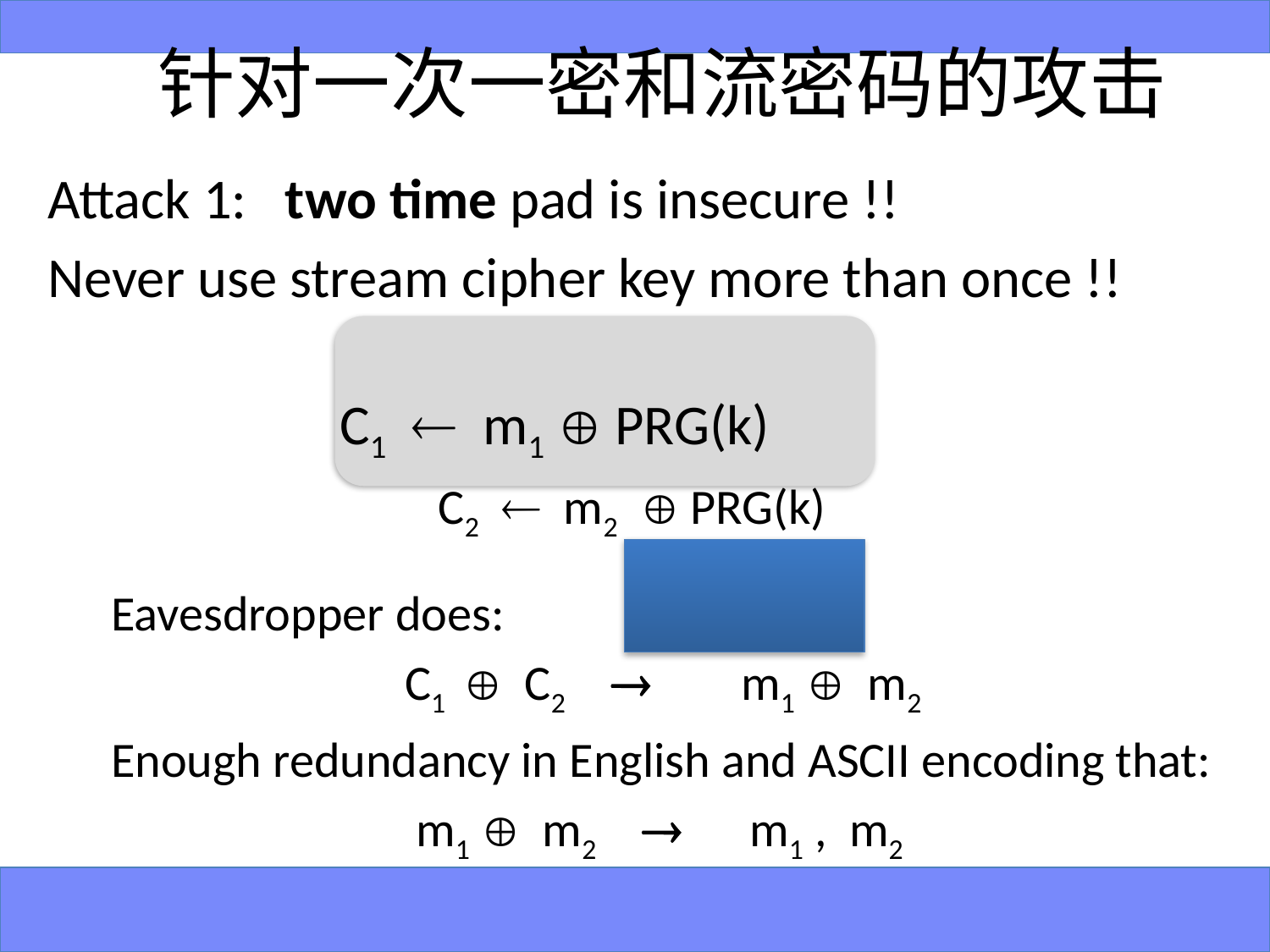

# 针对一次一密和流密码的攻击
Attack 1:   two time pad is insecure !!
Never use stream cipher key more than once !!
                       C1  ←  m1 ⊕ PRG(k)
			   C2  ←  m2  ⊕ PRG(k)
Eavesdropper does:
			C1  ⊕  C2       →        m1 ⊕  m2
Enough redundancy in English and ASCII encoding that:
			 m1 ⊕  m2       →      m1 ,  m2